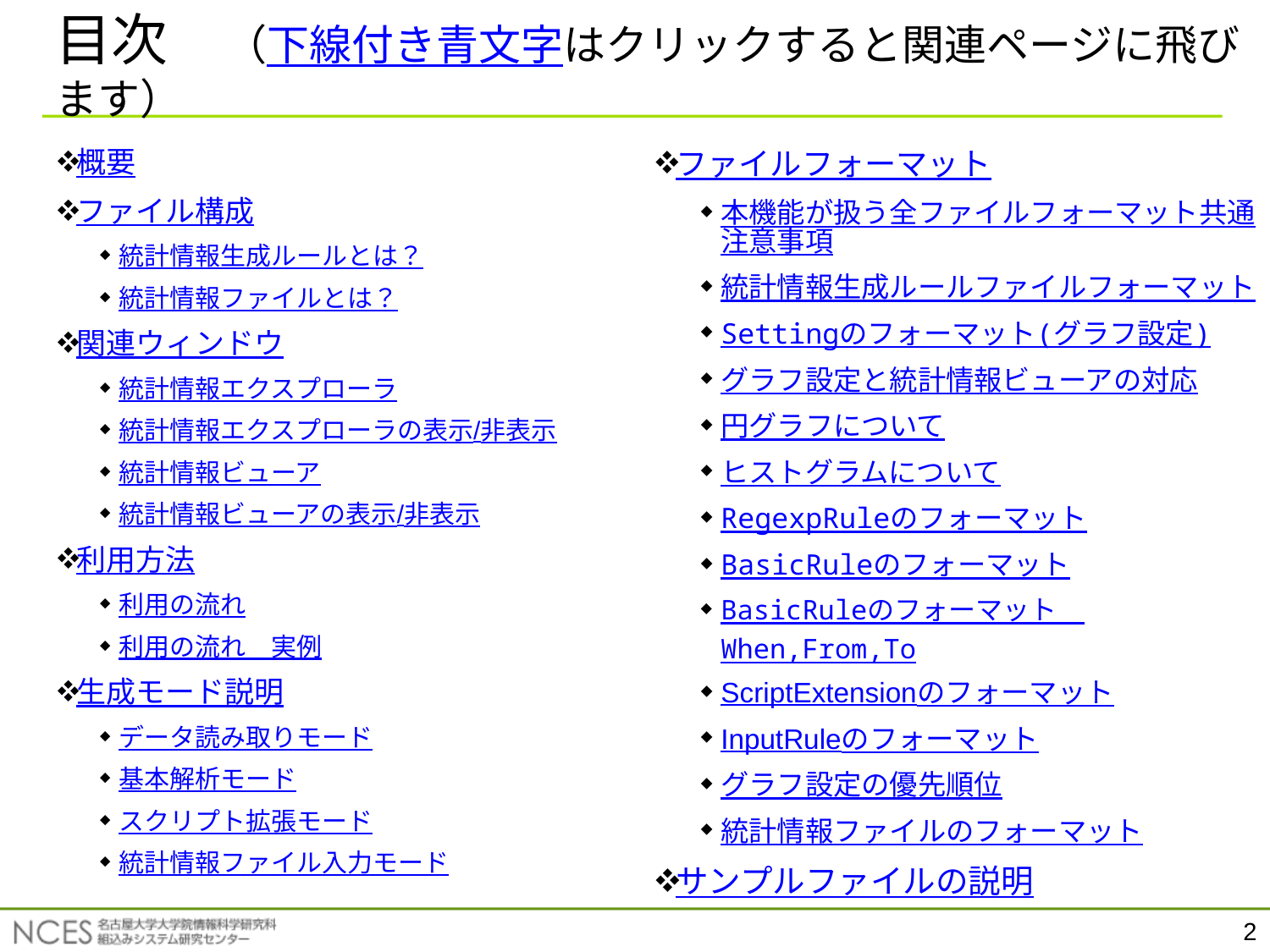

# 目次　（下線付き青文字はクリックすると関連ページに飛びます）
概要
ファイル構成
統計情報生成ルールとは？
統計情報ファイルとは？
関連ウィンドウ
統計情報エクスプローラ
統計情報エクスプローラの表示/非表示
統計情報ビューア
統計情報ビューアの表示/非表示
利用方法
利用の流れ
利用の流れ　実例
生成モード説明
データ読み取りモード
基本解析モード
スクリプト拡張モード
統計情報ファイル入力モード

ファイルフォーマット
本機能が扱う全ファイルフォーマット共通注意事項
統計情報生成ルールファイルフォーマット
Settingのフォーマット
(グラフ設定)
グラフ設定と統計情報ビューアの対応
円グラフについて
ヒストグラムについて
RegexpRuleのフォーマット
BasicRuleのフォーマット
BasicRuleのフォーマット　When,From,To
ScriptExtensionのフォーマット
InputRuleのフォーマット
グラフ設定の優先順位
統計情報ファイルのフォーマット
サンプルファイルの説明
2